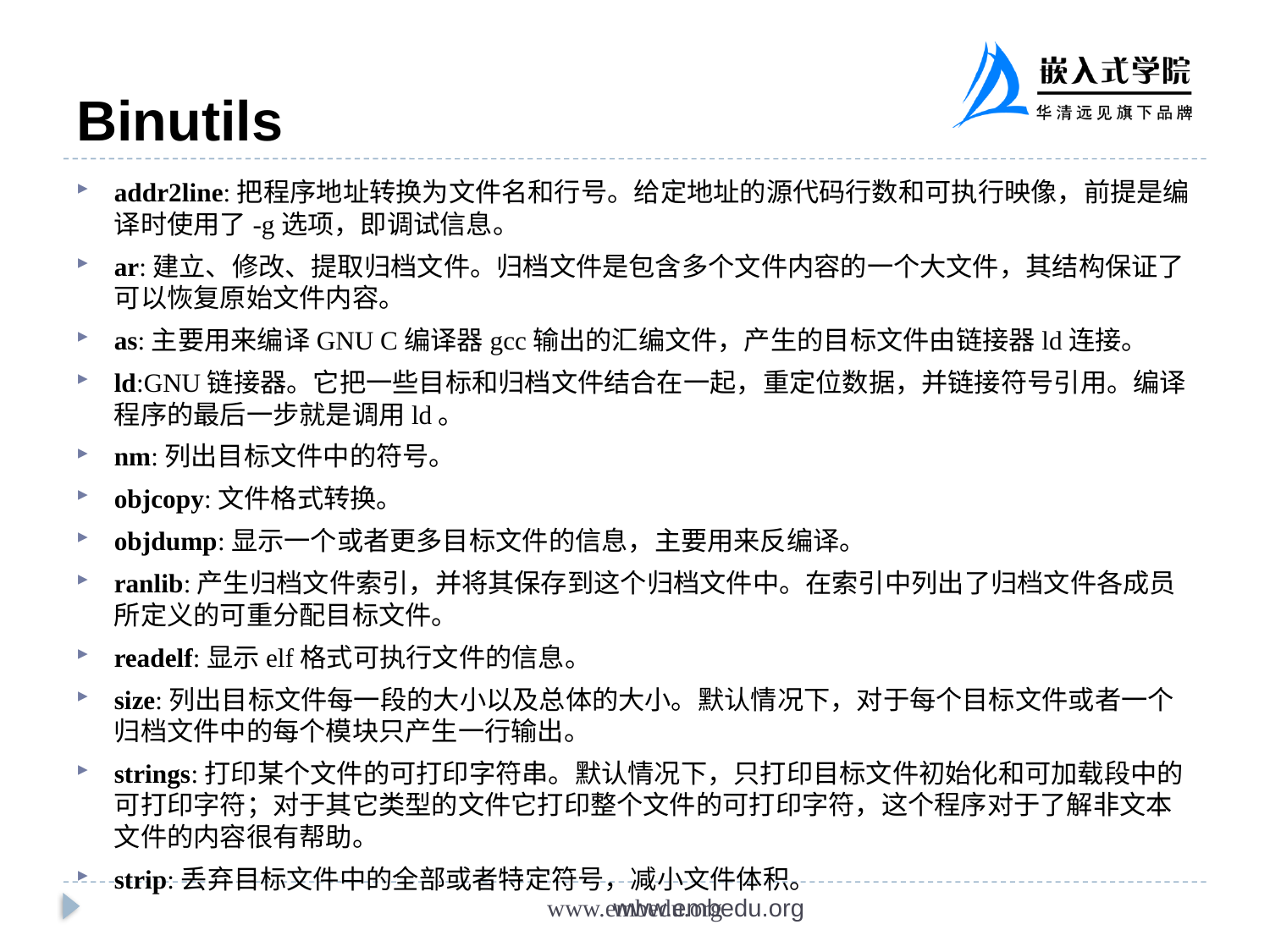

# Binutils
addr2line:把程序地址转换为文件名和行号。给定地址的源代码行数和可执行映像，前提是编译时使用了-g选项，即调试信息。
ar:建立、修改、提取归档文件。归档文件是包含多个文件内容的一个大文件，其结构保证了可以恢复原始文件内容。
as:主要用来编译GNU C编译器gcc输出的汇编文件，产生的目标文件由链接器ld连接。
ld:GNU链接器。它把一些目标和归档文件结合在一起，重定位数据，并链接符号引用。编译程序的最后一步就是调用ld。
nm:列出目标文件中的符号。
objcopy:文件格式转换。
objdump:显示一个或者更多目标文件的信息，主要用来反编译。
ranlib:产生归档文件索引，并将其保存到这个归档文件中。在索引中列出了归档文件各成员所定义的可重分配目标文件。
readelf:显示elf格式可执行文件的信息。
size:列出目标文件每一段的大小以及总体的大小。默认情况下，对于每个目标文件或者一个归档文件中的每个模块只产生一行输出。
strings:打印某个文件的可打印字符串。默认情况下，只打印目标文件初始化和可加载段中的可打印字符；对于其它类型的文件它打印整个文件的可打印字符，这个程序对于了解非文本文件的内容很有帮助。
strip:丢弃目标文件中的全部或者特定符号，减小文件体积。
www.embedu.org
www.embedu.org